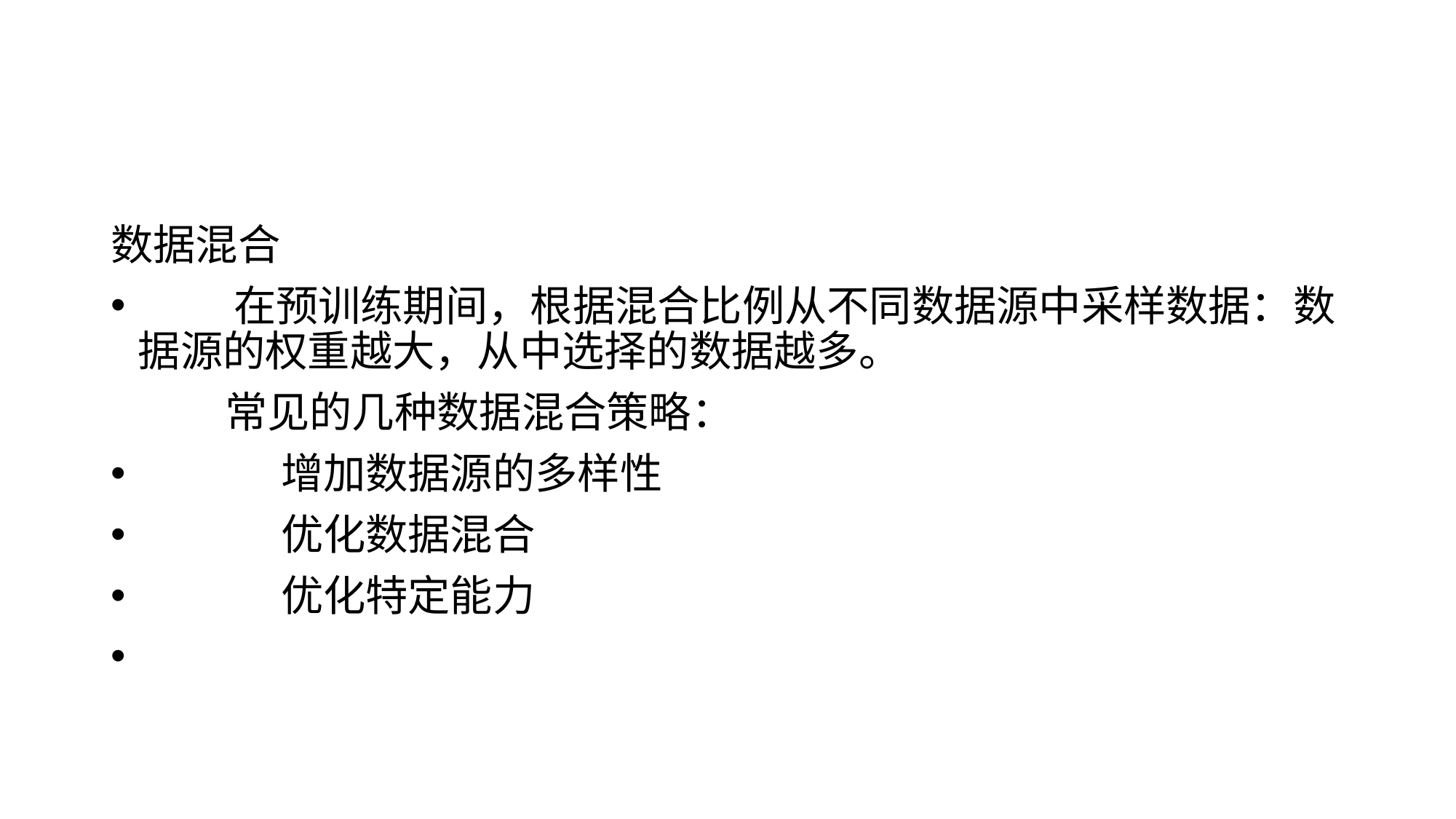

数据混合
         在预训练期间，根据混合比例从不同数据源中采样数据：数据源的权重越大，从中选择的数据越多。
           常见的几种数据混合策略：
              增加数据源的多样性
              优化数据混合
              优化特定能力